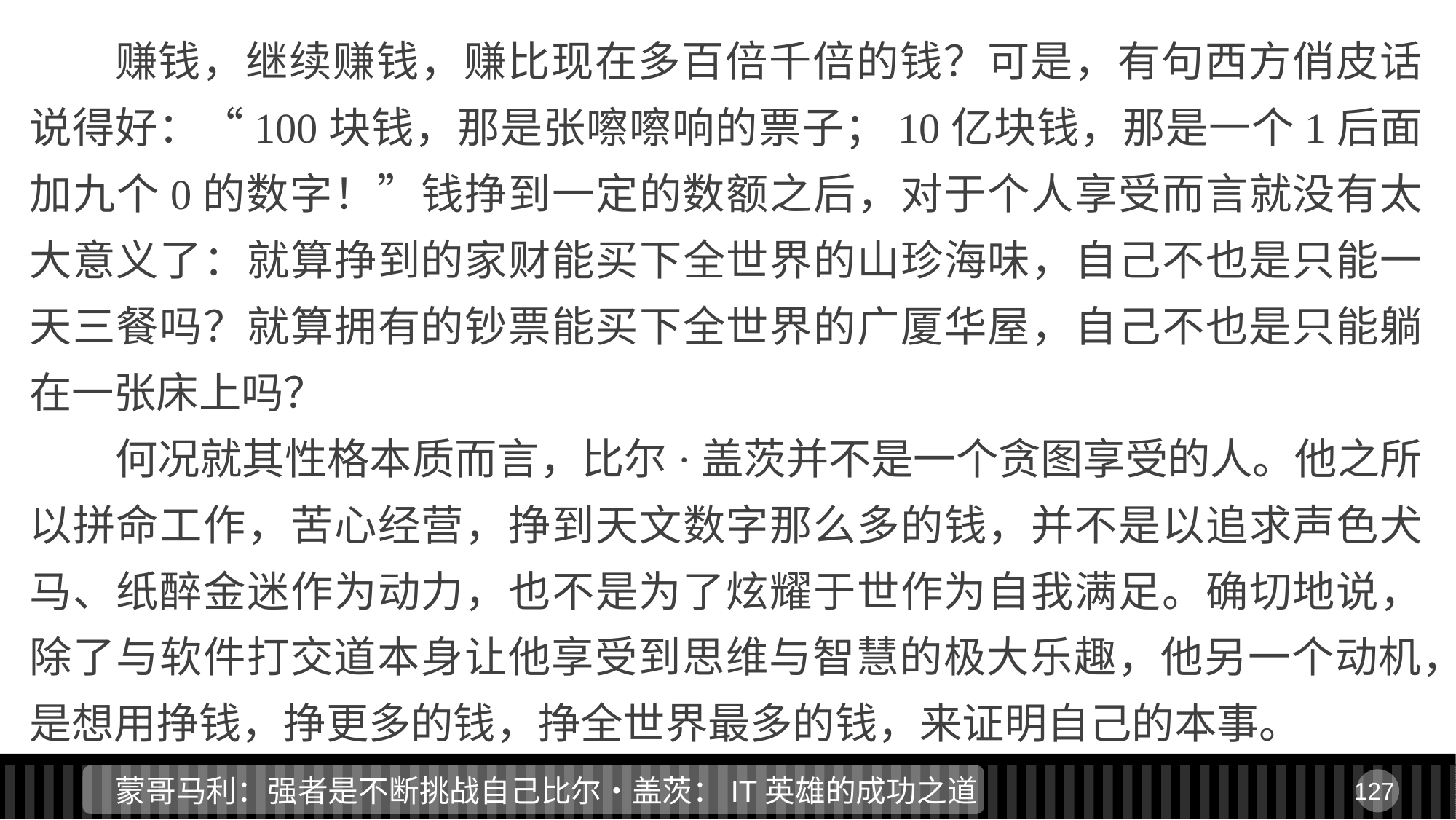

赚钱，继续赚钱，赚比现在多百倍千倍的钱？可是，有句西方俏皮话说得好：“100块钱，那是张嚓嚓响的票子；10亿块钱，那是一个1后面加九个0的数字！”钱挣到一定的数额之后，对于个人享受而言就没有太大意义了：就算挣到的家财能买下全世界的山珍海味，自己不也是只能一天三餐吗？就算拥有的钞票能买下全世界的广厦华屋，自己不也是只能躺在一张床上吗？
何况就其性格本质而言，比尔·盖茨并不是一个贪图享受的人。他之所以拼命工作，苦心经营，挣到天文数字那么多的钱，并不是以追求声色犬马、纸醉金迷作为动力，也不是为了炫耀于世作为自我满足。确切地说，除了与软件打交道本身让他享受到思维与智慧的极大乐趣，他另一个动机，是想用挣钱，挣更多的钱，挣全世界最多的钱，来证明自己的本事。